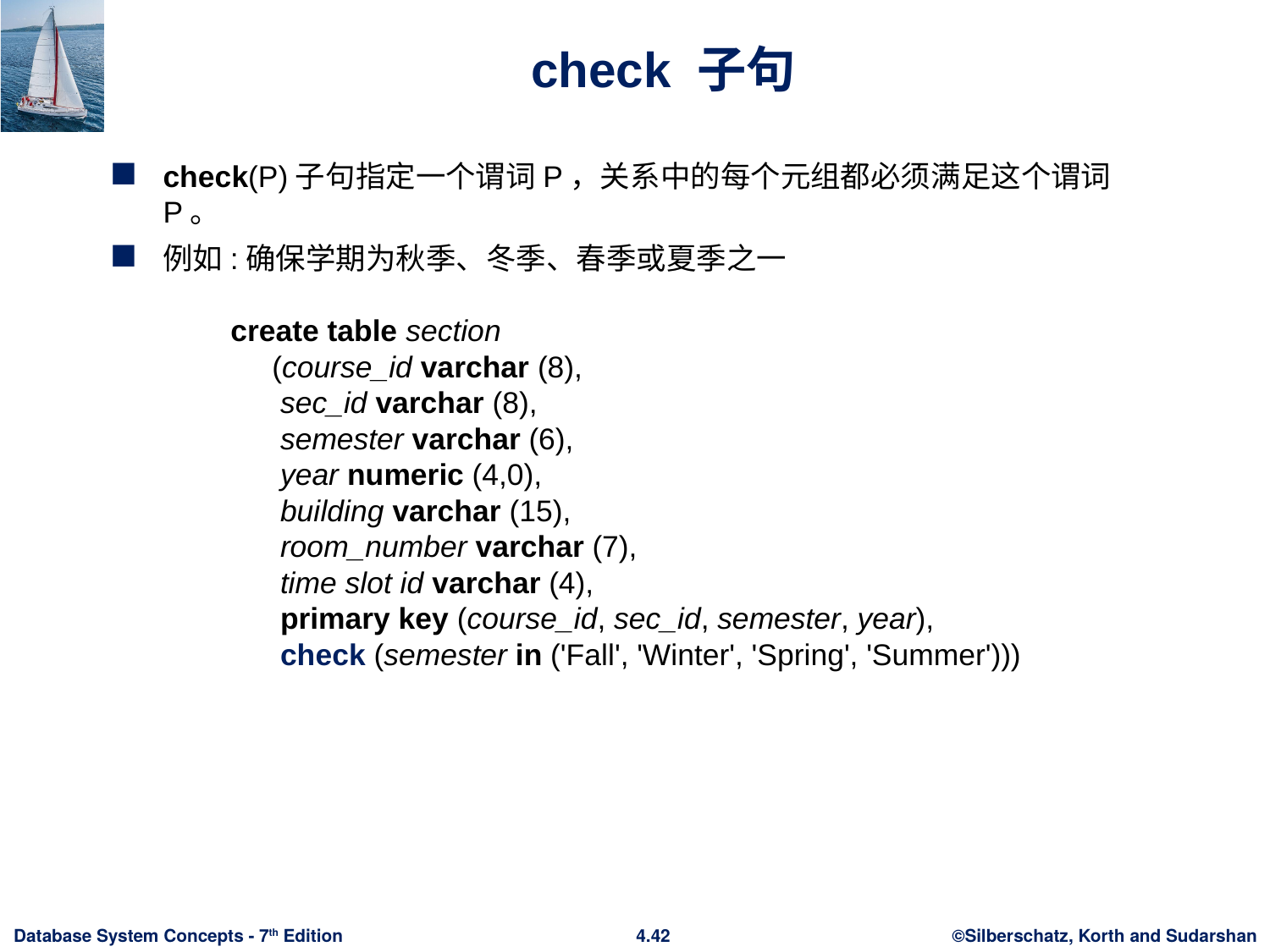

# check 子句
check(P)子句指定一个谓词P，关系中的每个元组都必须满足这个谓词P。
例如:确保学期为秋季、冬季、春季或夏季之一

              create table section
                   (course_id varchar (8),
                    sec_id varchar (8),
                    semester varchar (6),
                    year numeric (4,0),
                    building varchar (15),
                    room_number varchar (7),
                    time slot id varchar (4),
                    primary key (course_id, sec_id, semester, year),
                    check (semester in ('Fall', 'Winter', 'Spring', 'Summer')))